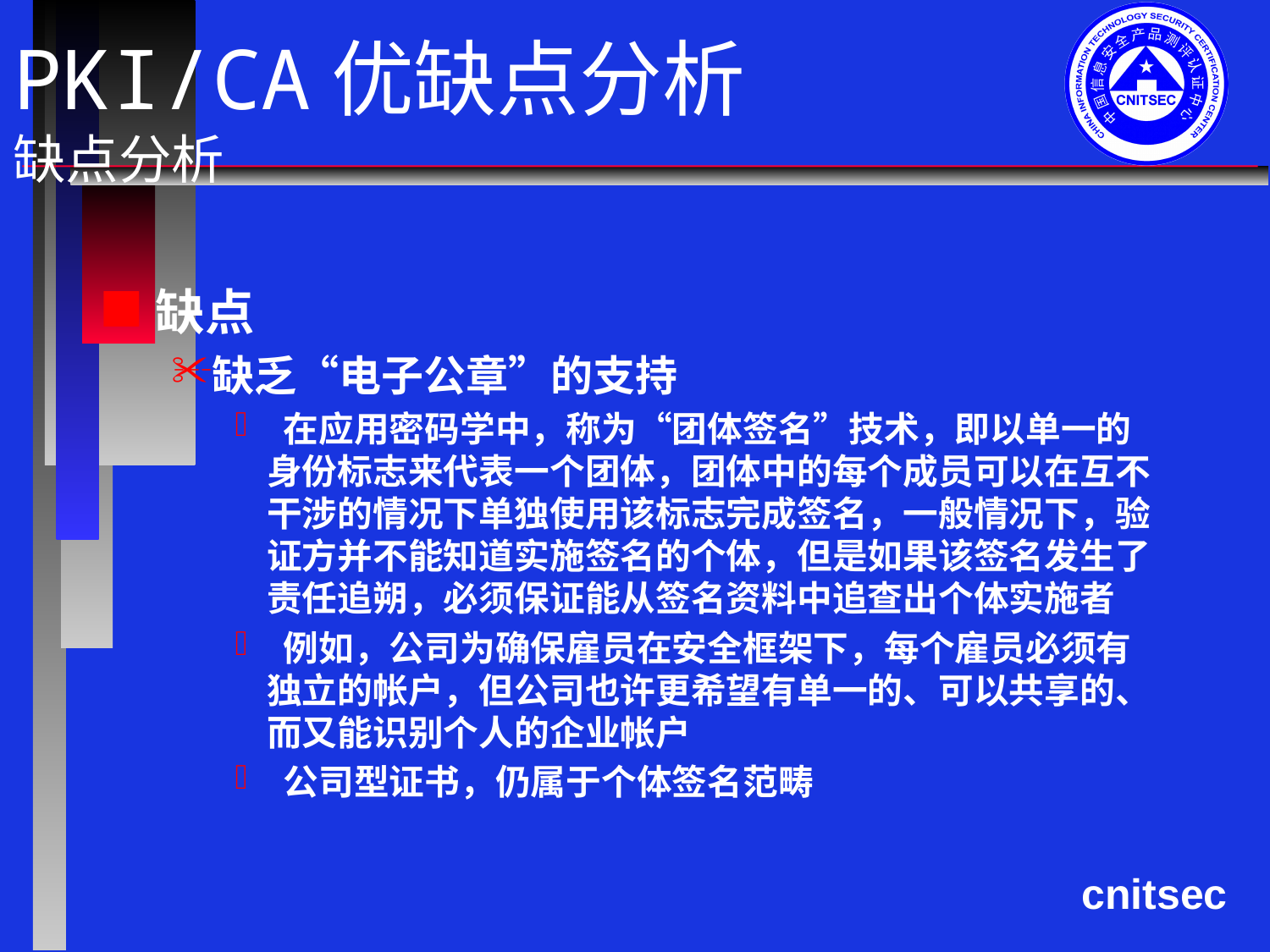

# PKI/CA优缺点分析 缺点分析
缺点
缺乏“电子公章”的支持
 在应用密码学中，称为“团体签名”技术，即以单一的身份标志来代表一个团体，团体中的每个成员可以在互不干涉的情况下单独使用该标志完成签名，一般情况下，验证方并不能知道实施签名的个体，但是如果该签名发生了责任追朔，必须保证能从签名资料中追查出个体实施者
 例如，公司为确保雇员在安全框架下，每个雇员必须有独立的帐户，但公司也许更希望有单一的、可以共享的、而又能识别个人的企业帐户
 公司型证书，仍属于个体签名范畴